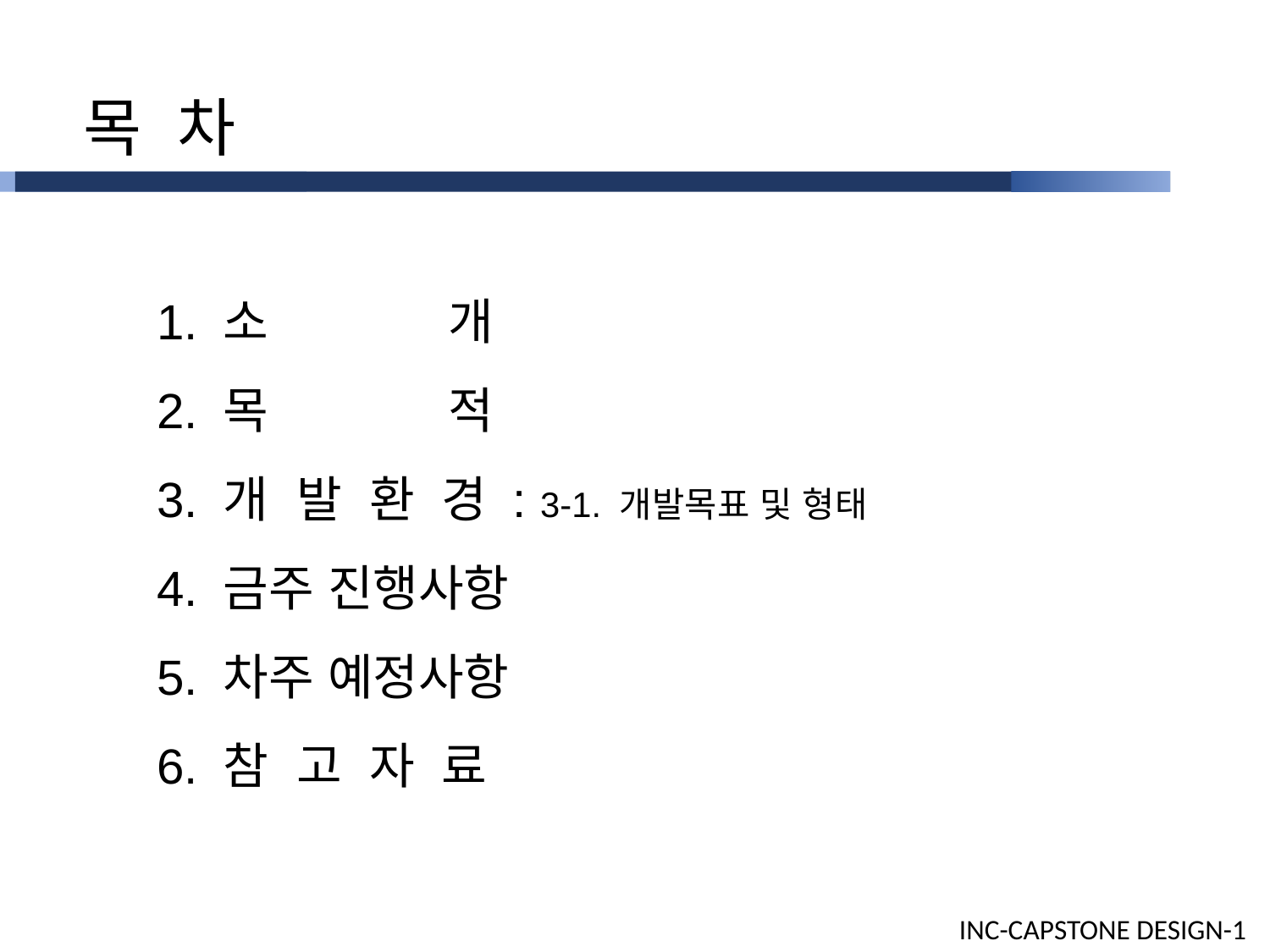

목  차
1. 소             개
2. 목             적
3. 개  발  환  경 : 3-1. 개발목표 및 형태
4. 금주 진행사항
5. 차주 예정사항
6. 참  고  자  료